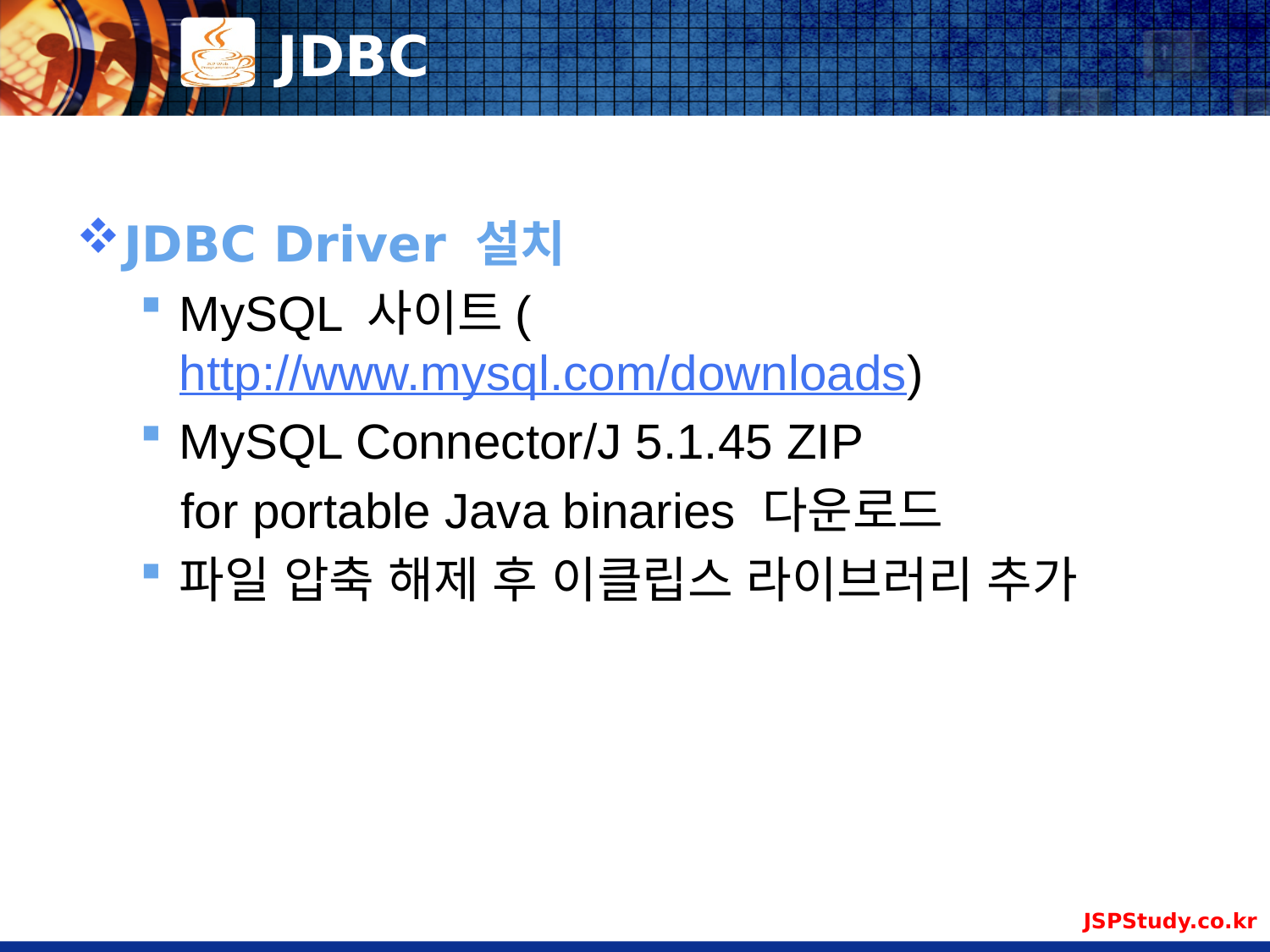

# JDBC
JDBC Driver 설치
MySQL 사이트(http://www.mysql.com/downloads)
MySQL Connector/J 5.1.45 ZIP
   for portable Java binaries 다운로드
파일 압축 해제 후 이클립스 라이브러리 추가
JSPStudy.co.kr